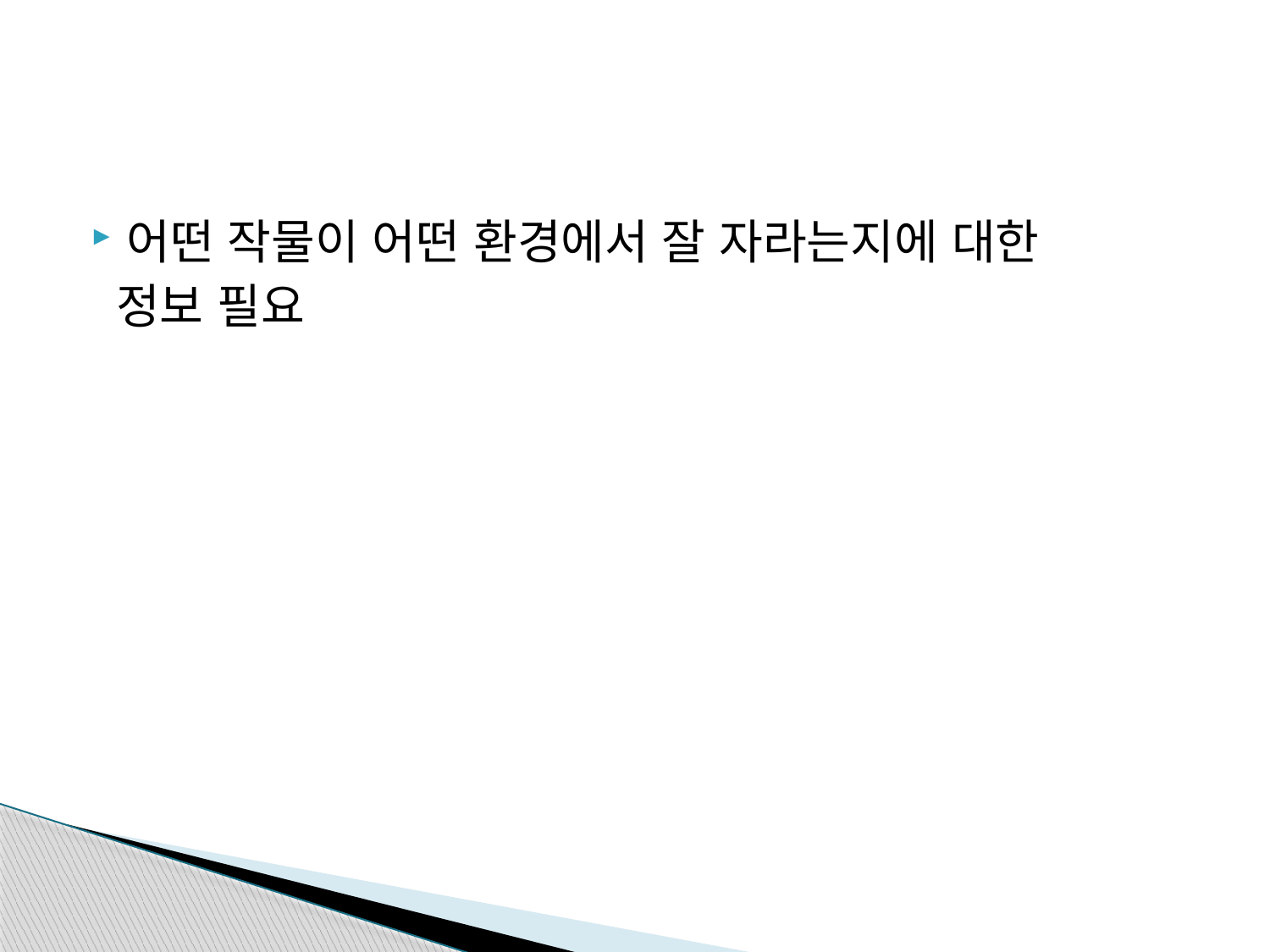

#
어떤 작물이 어떤 환경에서 잘 자라는지에 대한
 정보 필요